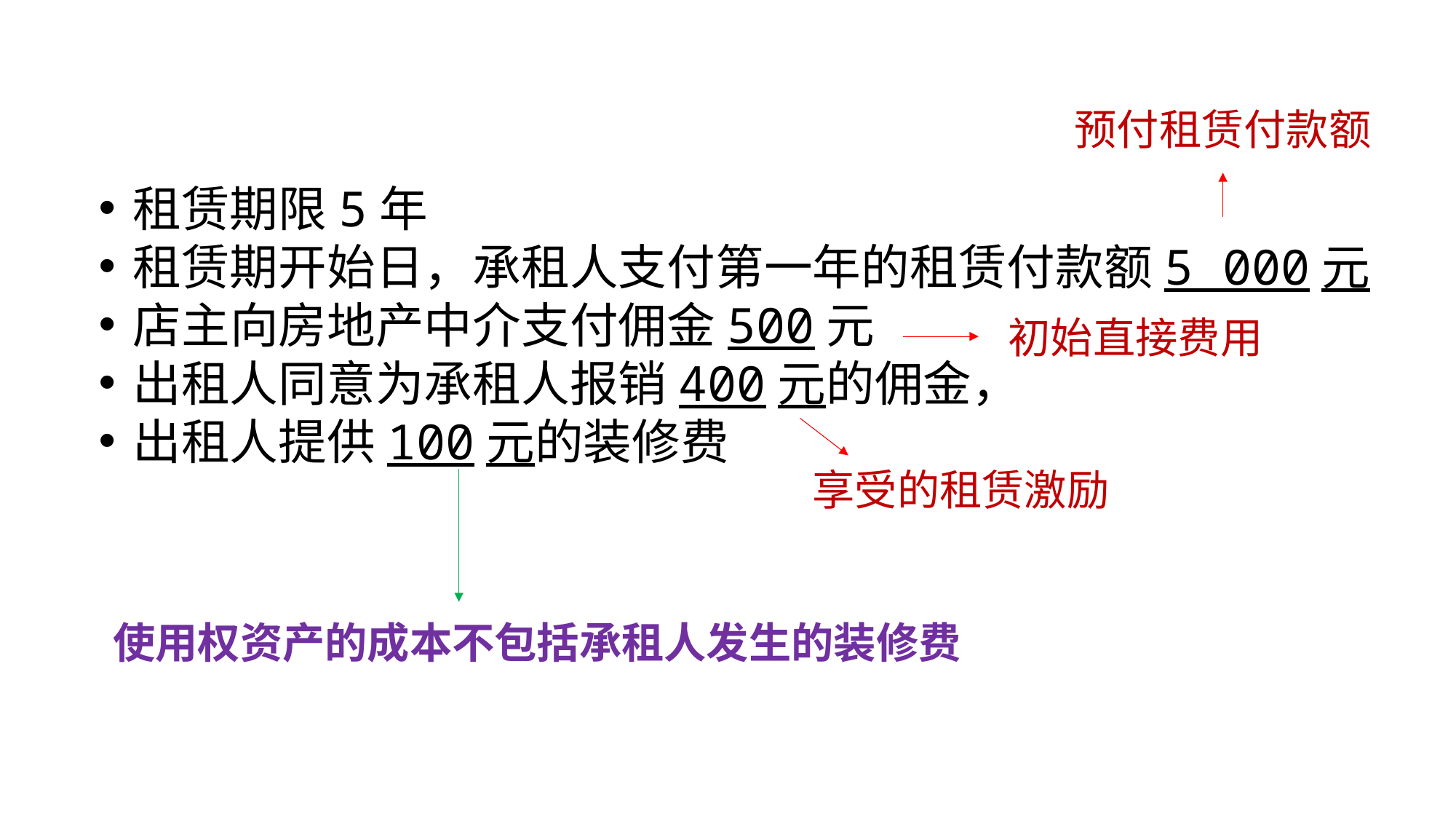

预付租赁付款额
租赁期限5年
租赁期开始日，承租人支付第一年的租赁付款额5 000元
店主向房地产中介支付佣金500元
出租人同意为承租人报销400元的佣金，
出租人提供100元的装修费
初始直接费用
享受的租赁激励
使用权资产的成本不包括承租人发生的装修费